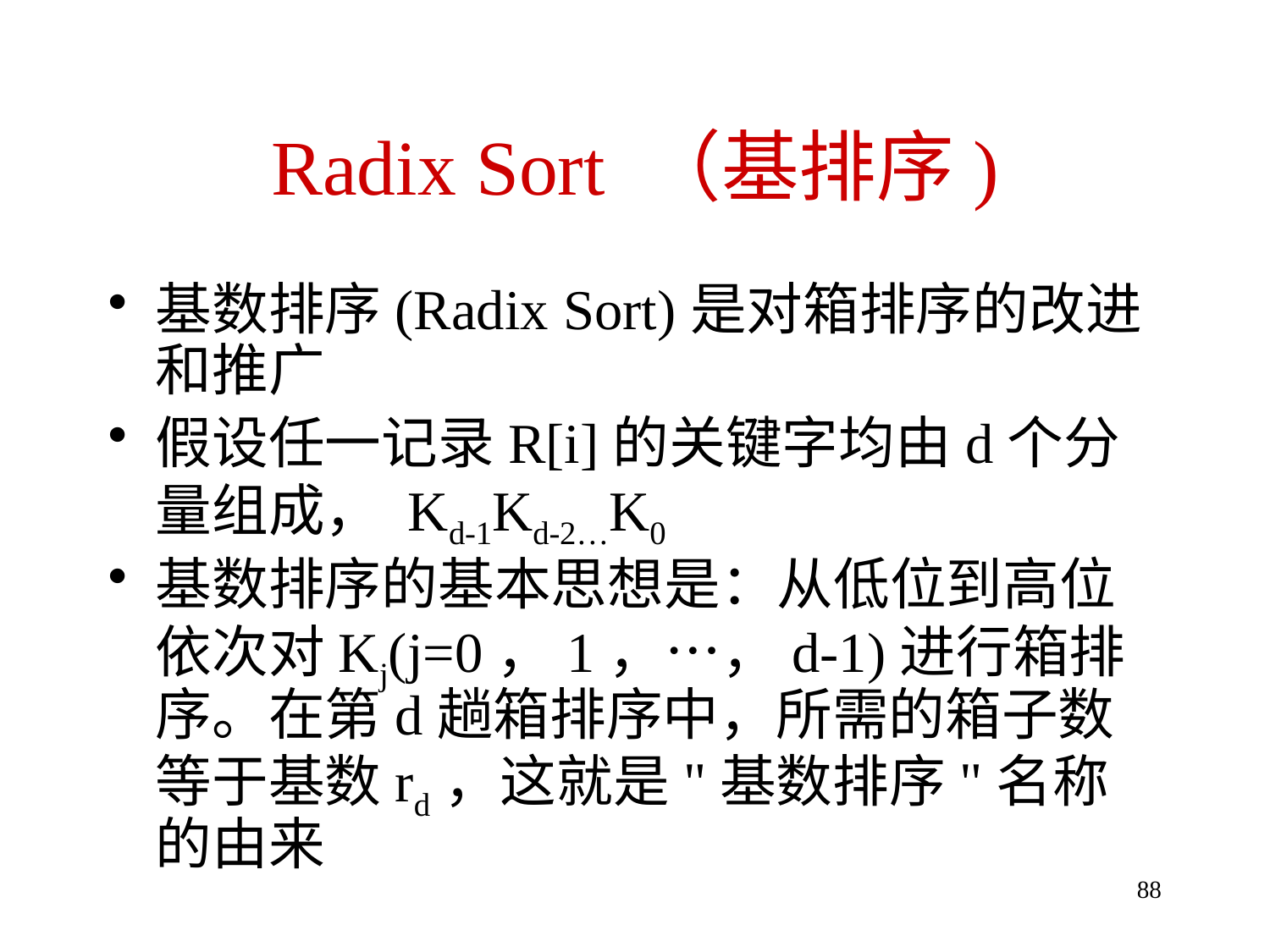

# Radix Sort （基排序)
基数排序(Radix Sort)是对箱排序的改进和推广
假设任一记录R[i]的关键字均由d个分量组成， Kd-1Kd-2…K0
基数排序的基本思想是：从低位到高位依次对Kj(j=0，1，…，d-1)进行箱排序。在第d趟箱排序中，所需的箱子数等于基数rd，这就是"基数排序"名称的由来

88